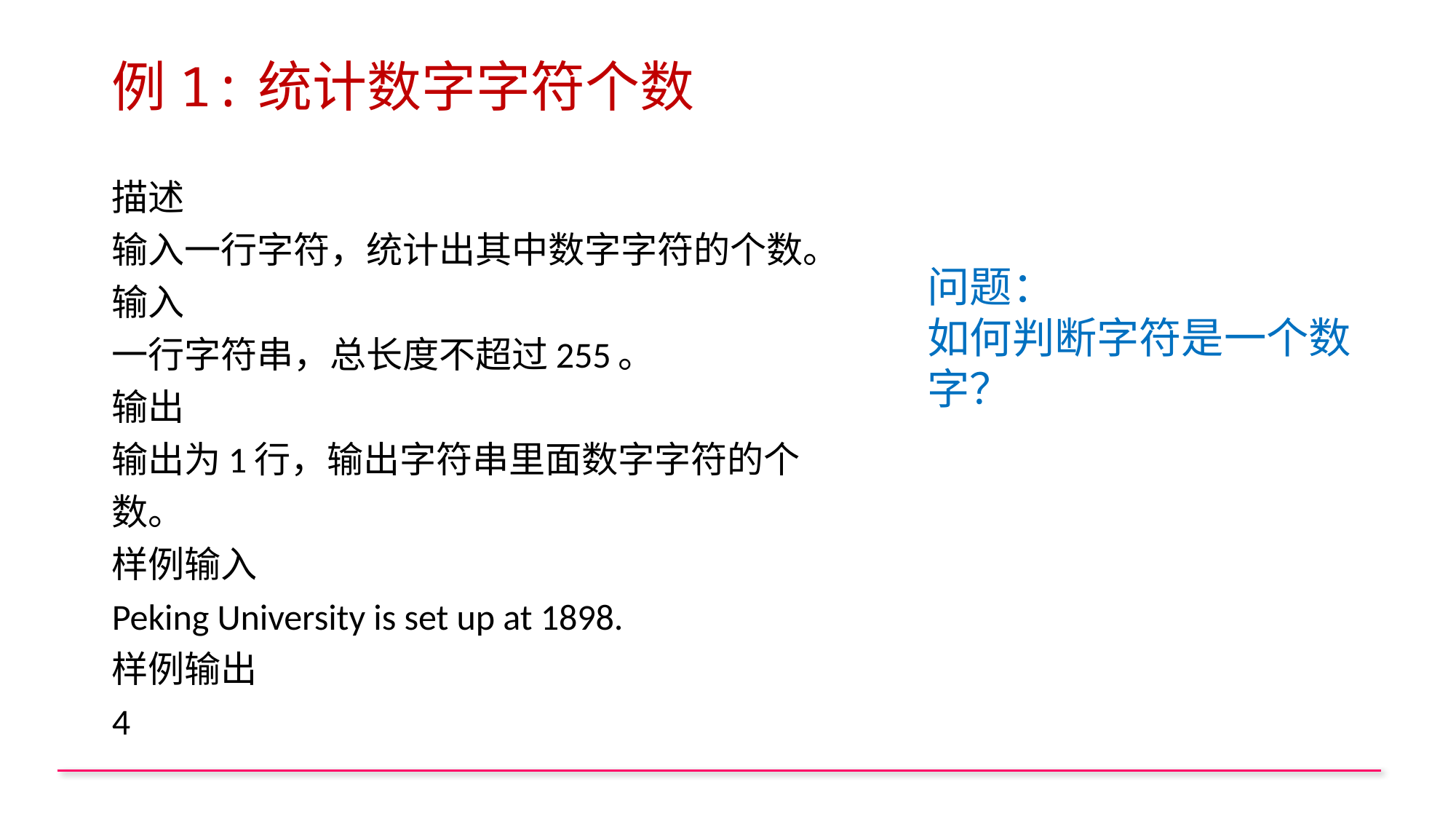

# 例1:统计数字字符个数
描述
输入一行字符，统计出其中数字字符的个数。
输入
一行字符串，总长度不超过255。
输出
输出为1行，输出字符串里面数字字符的个数。
样例输入
Peking University is set up at 1898.
样例输出
4
问题：
如何判断字符是一个数字？